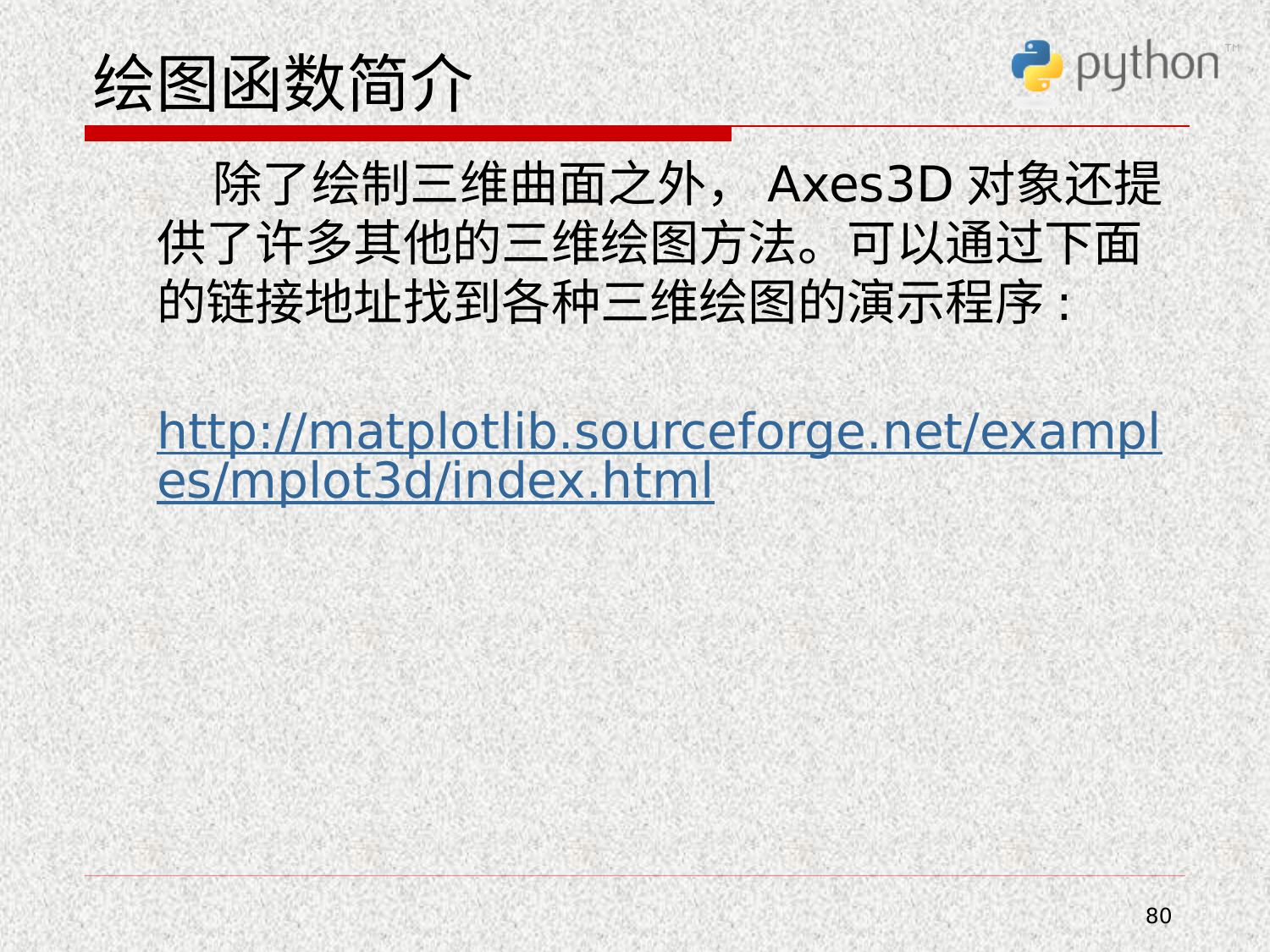

# 绘图函数简介
          除了绘制三维曲面之外，Axes3D对象还提供了许多其他的三维绘图方法。可以通过下面的链接地址找到各种三维绘图的演示程序:
      http://matplotlib.sourceforge.net/examples/mplot3d/index.html

80